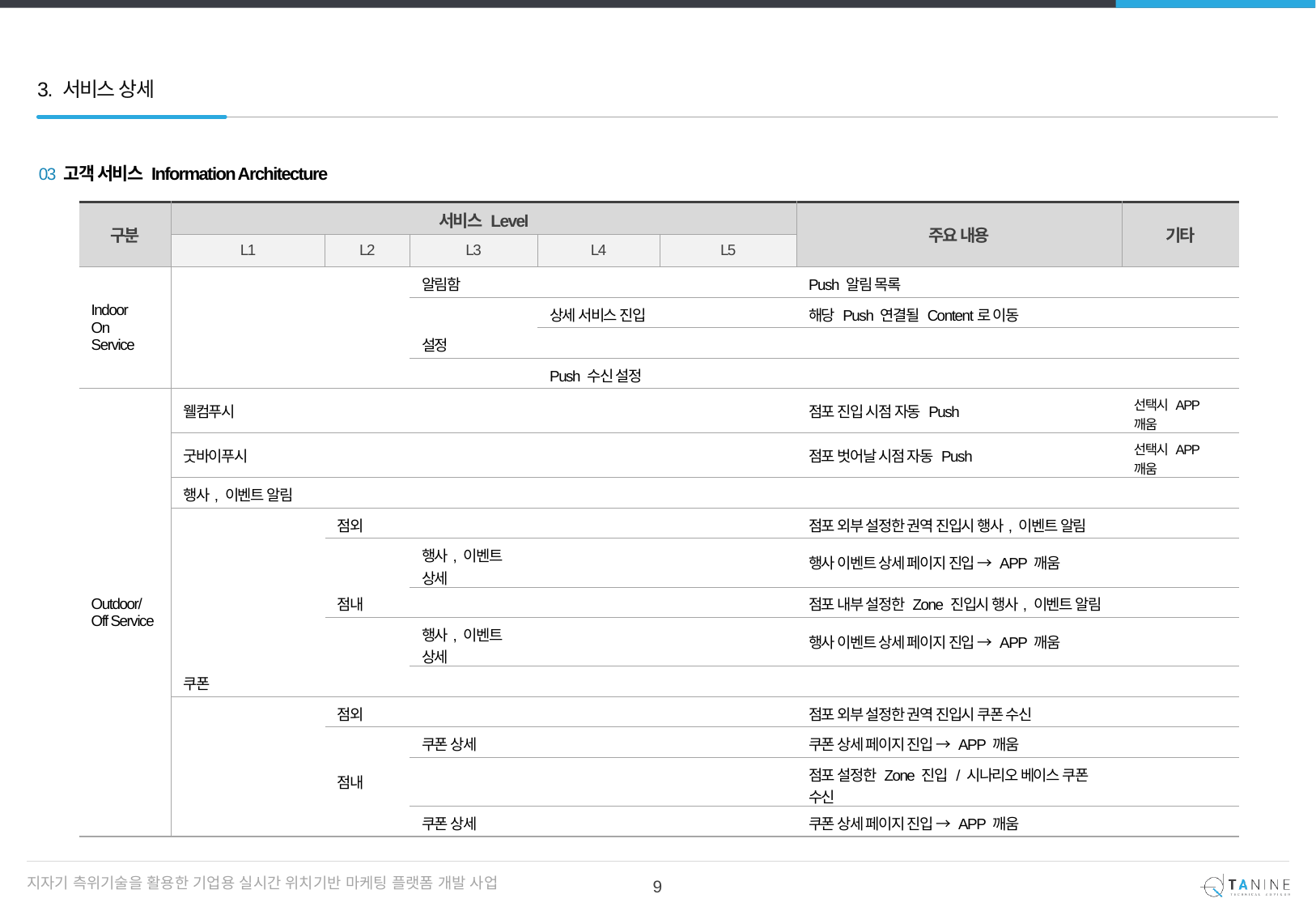

3. 서비스 상세
 03 고객 서비스 Information Architecture
| 구분 | 서비스 Level |  |  |  |  | 주요 내용 | 기타 |
| --- | --- | --- | --- | --- | --- | --- | --- |
|  | L1 | L2 | L3 | L4 | L5 |  |  |
| Indoor On Service |  |  | 알림함 |  |  | Push 알림 목록 |  |
|  |  |  |  | 상세 서비스 진입 |  | 해당 Push 연결될 Content로 이동 |  |
|  |  |  | 설정 |  |  |  |  |
|  |  |  |  | Push 수신 설정 |  |  |  |
| Outdoor/ Off Service | 웰컴푸시 |  |  |  |  | 점포 진입 시점 자동 Push | 선택시 APP 깨움 |
|  | 굿바이푸시 |  |  |  |  | 점포 벗어날 시점 자동 Push | 선택시 APP 깨움 |
|  | 행사, 이벤트 알림 |  |  |  |  |  |  |
|  |  | 점외 |  |  |  | 점포 외부 설정한 권역 진입시 행사, 이벤트 알림 |  |
|  |  |  | 행사, 이벤트 상세 |  |  | 행사 이벤트 상세 페이지 진입 → APP 깨움 |  |
|  |  | 점내 |  |  |  | 점포 내부 설정한 Zone 진입시 행사, 이벤트 알림 |  |
|  |  |  | 행사, 이벤트 상세 |  |  | 행사 이벤트 상세 페이지 진입 → APP 깨움 |  |
|  | 쿠폰 |  |  |  |  |  |  |
|  |  | 점외 |  |  |  | 점포 외부 설정한 권역 진입시 쿠폰 수신 |  |
|  |  |  | 쿠폰 상세 |  |  | 쿠폰 상세 페이지 진입 → APP 깨움 |  |
|  |  | 점내 |  |  |  | 점포 설정한 Zone 진입 / 시나리오 베이스 쿠폰 수신 |  |
|  |  |  | 쿠폰 상세 |  |  | 쿠폰 상세 페이지 진입 → APP 깨움 |  |
지자기 측위기술을 활용한 기업용 실시간 위치기반 마케팅 플랫폼 개발 사업